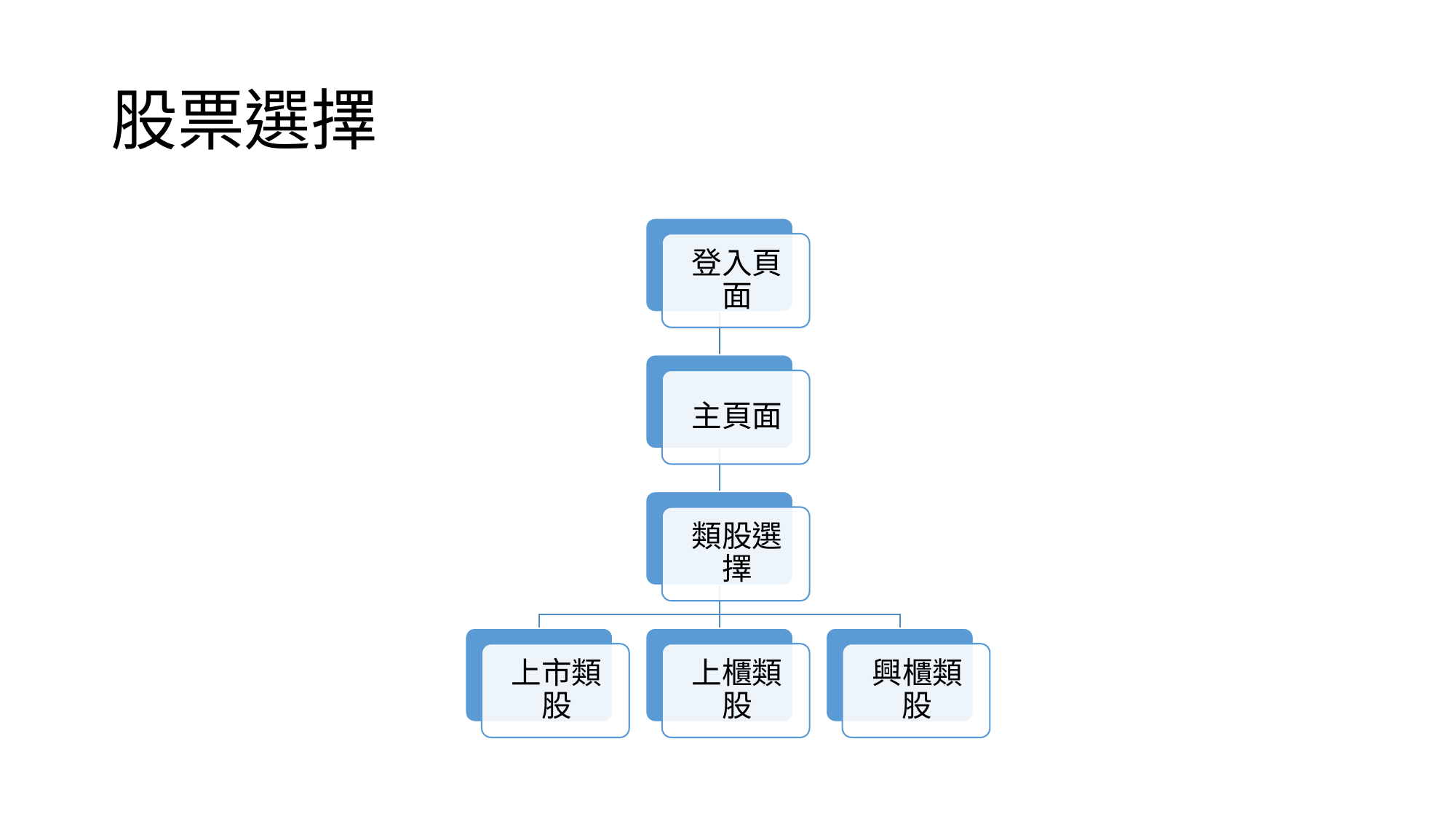

# 股票選擇
登入頁面
主頁面
類股選擇
上市類股
上櫃類股
興櫃類股